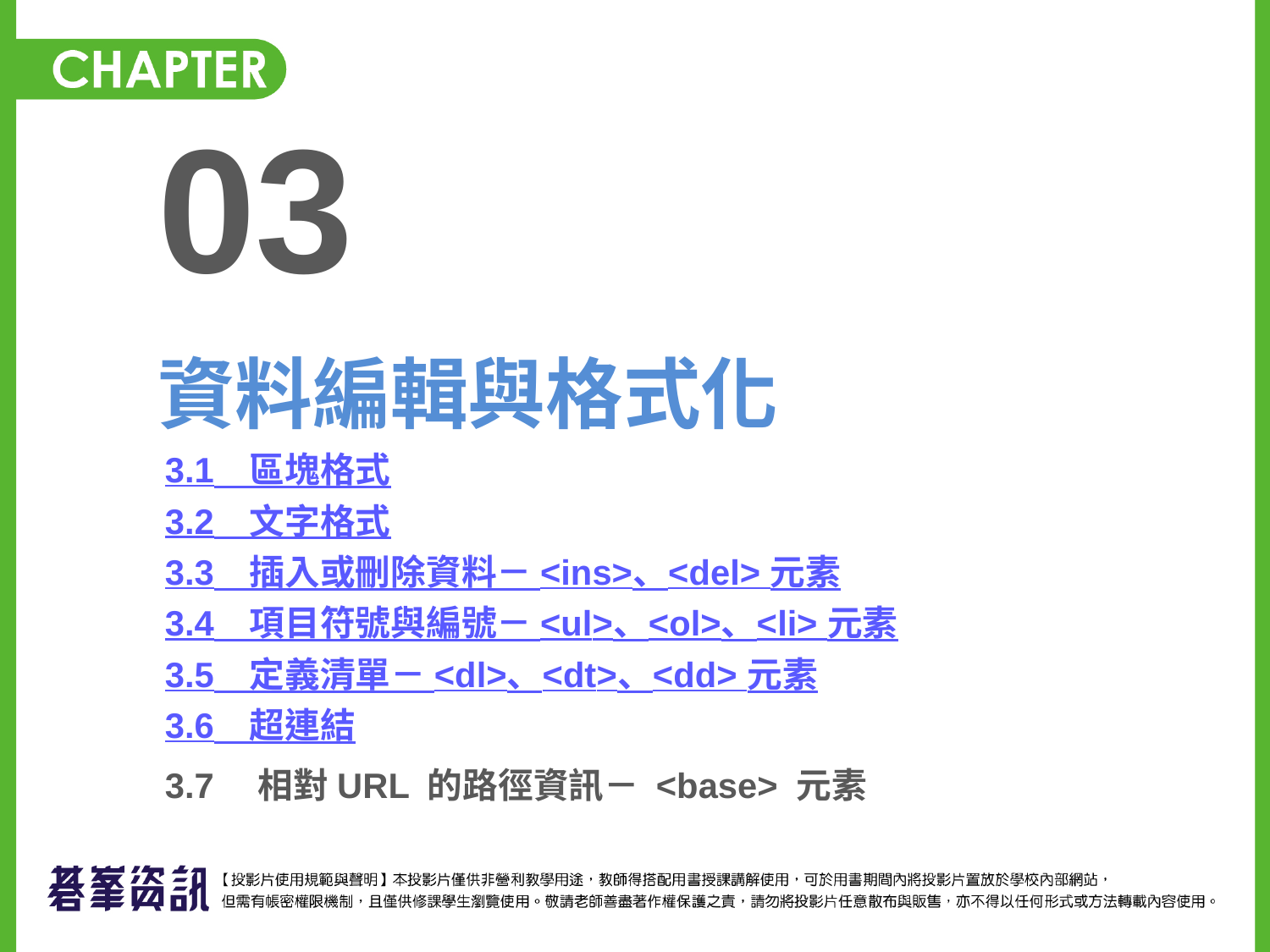

03
資料編輯與格式化
3.1　區塊格式
3.2　文字格式
3.3　插入或刪除資料－ <ins>、<del> 元素
3.4　項目符號與編號－ <ul>、<ol>、<li> 元素
3.5　定義清單－ <dl>、<dt>、<dd> 元素
3.6　超連結
3.7　相對URL 的路徑資訊－ <base> 元素